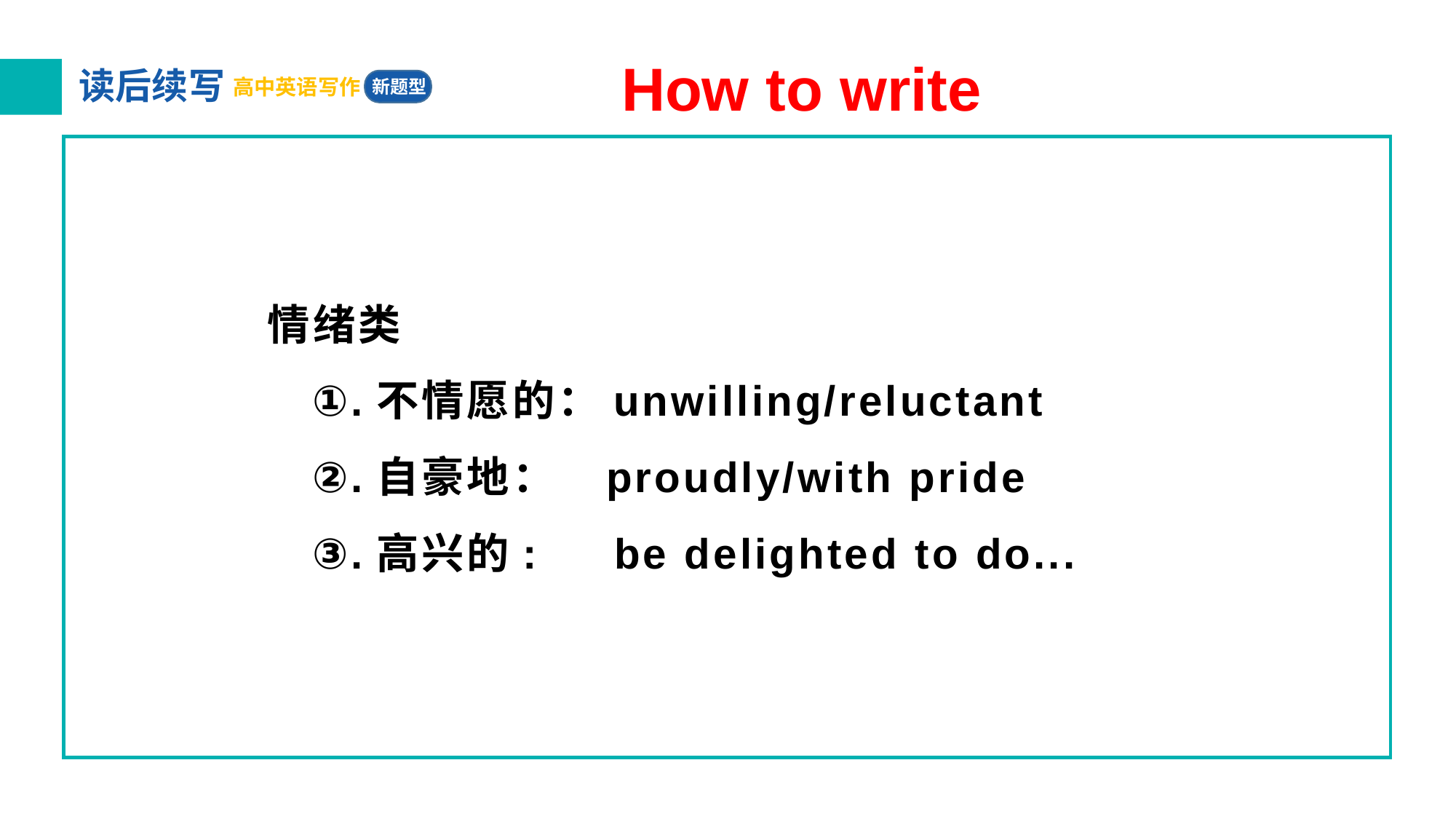

# How to write
情绪类
   ①.不情愿的：unwilling/reluctant
   ②.自豪地：   proudly/with pride
   ③.高兴的:     be delighted to do...